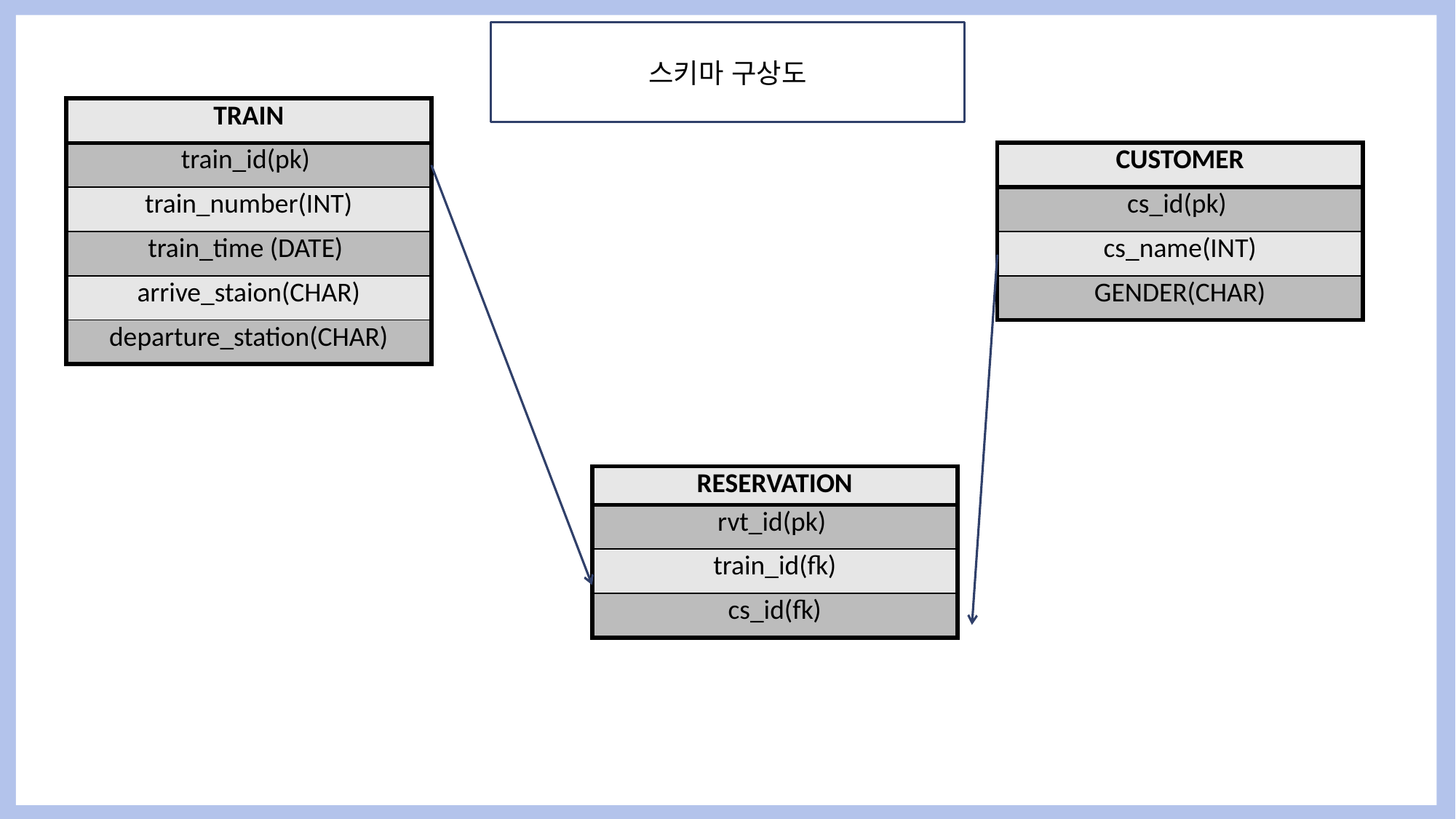

스키마 구상도
| TRAIN |
| --- |
| train\_id(pk) |
| train\_number(INT) |
| train\_time (DATE) |
| arrive\_staion(CHAR) |
| departure\_station(CHAR) |
| CUSTOMER |
| --- |
| cs\_id(pk) |
| cs\_name(INT) |
| GENDER(CHAR) |
| RESERVATION |
| --- |
| rvt\_id(pk) |
| train\_id(fk) |
| cs\_id(fk) |